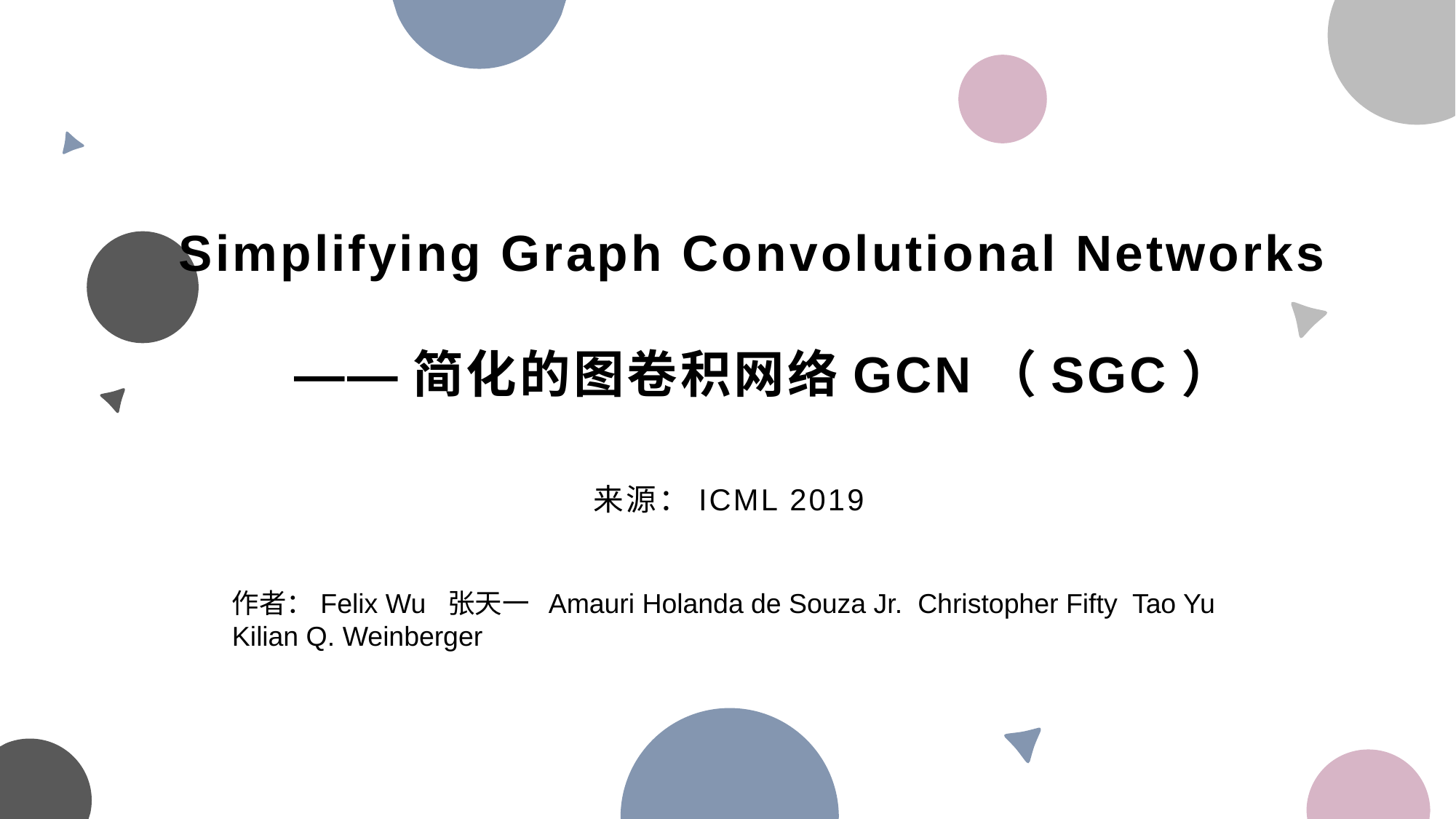

# Simplifying Graph Convolutional Networks ——简化的图卷积网络GCN（SGC）
来源：ICML 2019
作者：Felix Wu  张天一  Amauri Holanda de Souza Jr.  Christopher Fifty  Tao Yu
Kilian Q. Weinberger